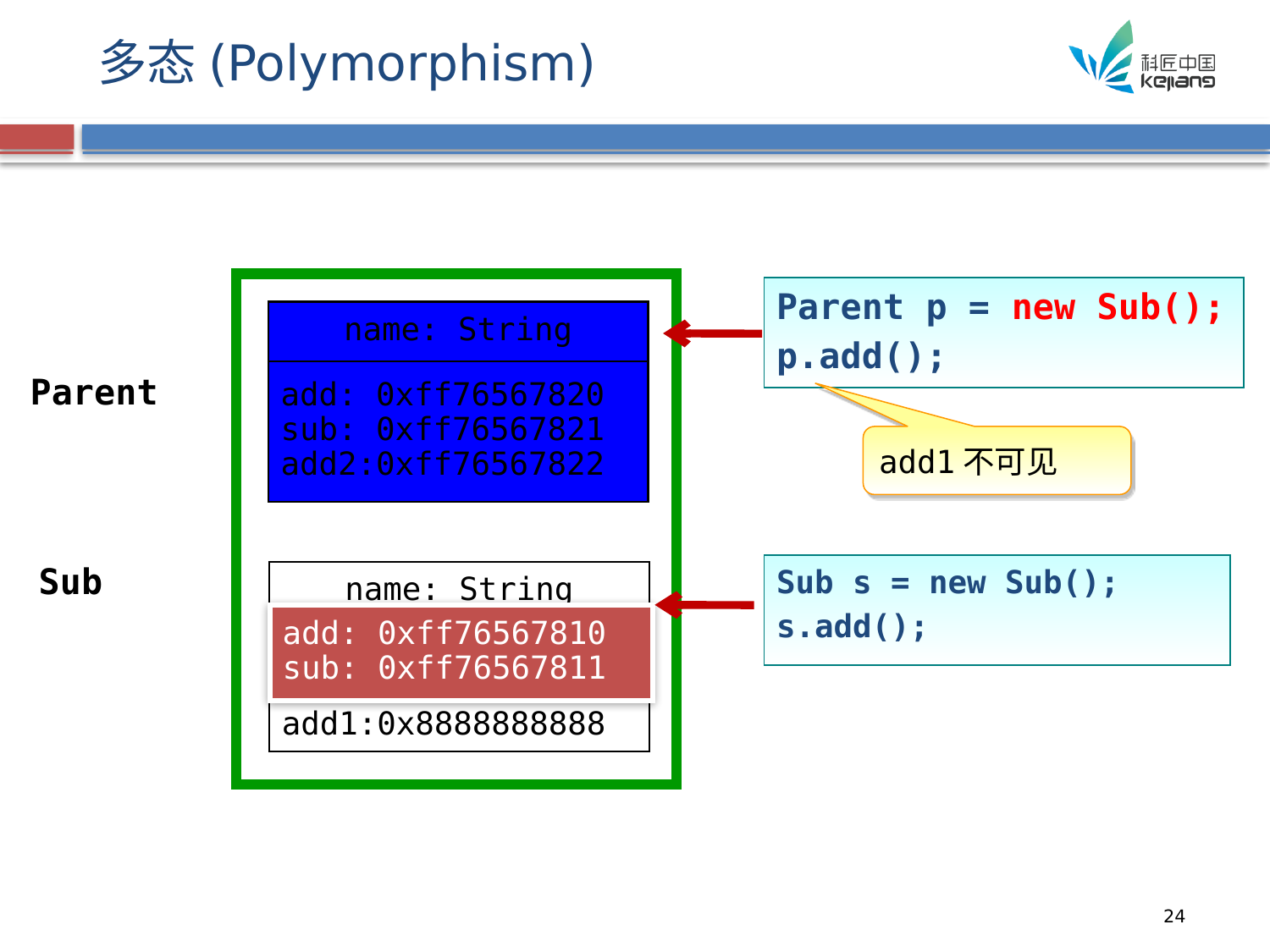

# 多态(Polymorphism)

Parent p = new Sub();
p.add();
name: String
add: 0xff76567820
sub: 0xff76567821
add2:0xff76567822
Parent
add1不可见
Sub s = new Sub();
s.add();
Sub
name: String
add: 0xff76567810
sub: 0xff76567811
add: 0xff76567810
sub: 0xff76567811
add1:0x8888888888
24